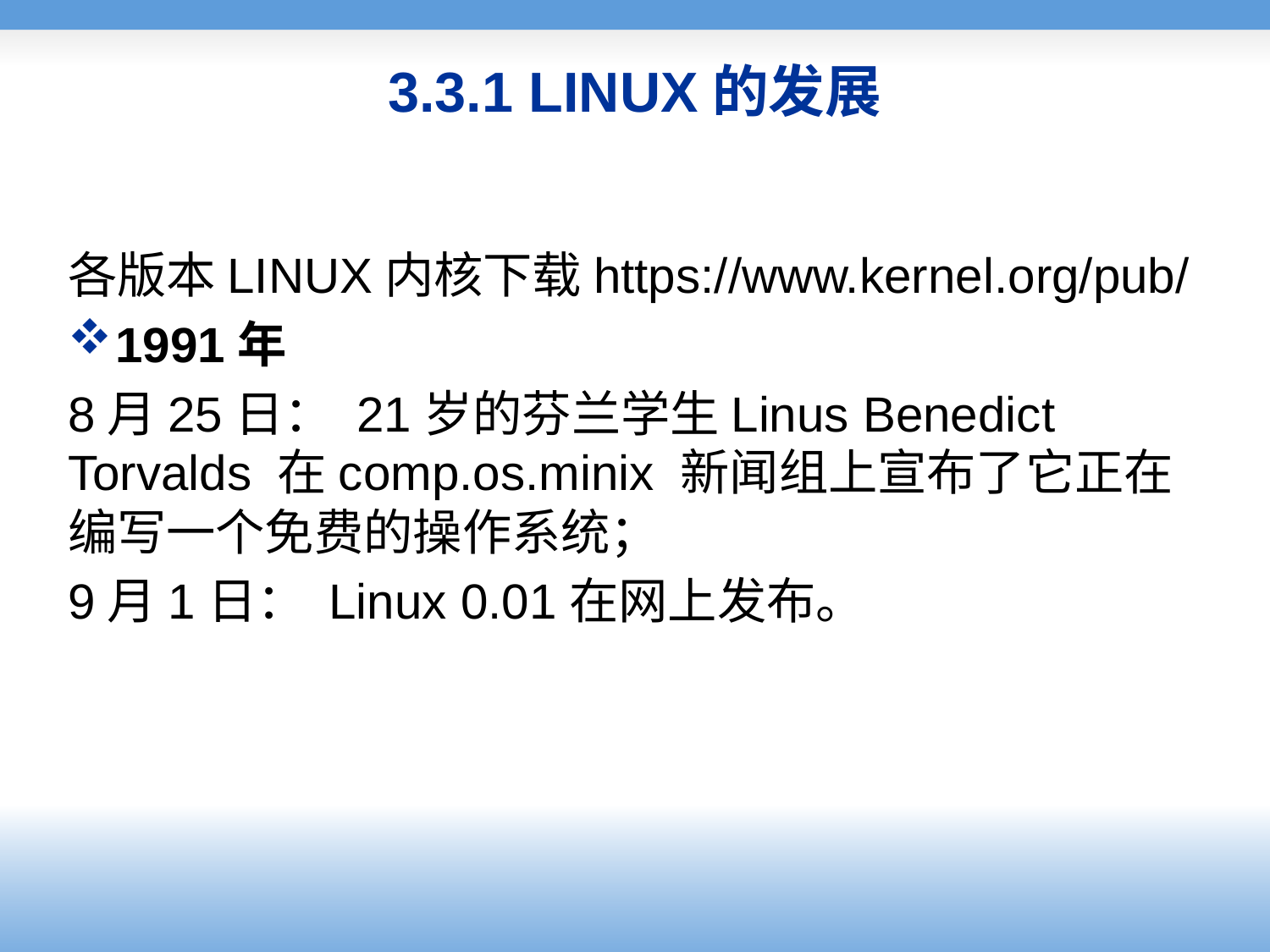

# 3.3.1 LINUX的发展
各版本LINUX内核下载https://www.kernel.org/pub/
1991年
8月25日： 21岁的芬兰学生Linus Benedict Torvalds 在comp.os.minix 新闻组上宣布了它正在编写一个免费的操作系统；
9月1日： Linux 0.01在网上发布。